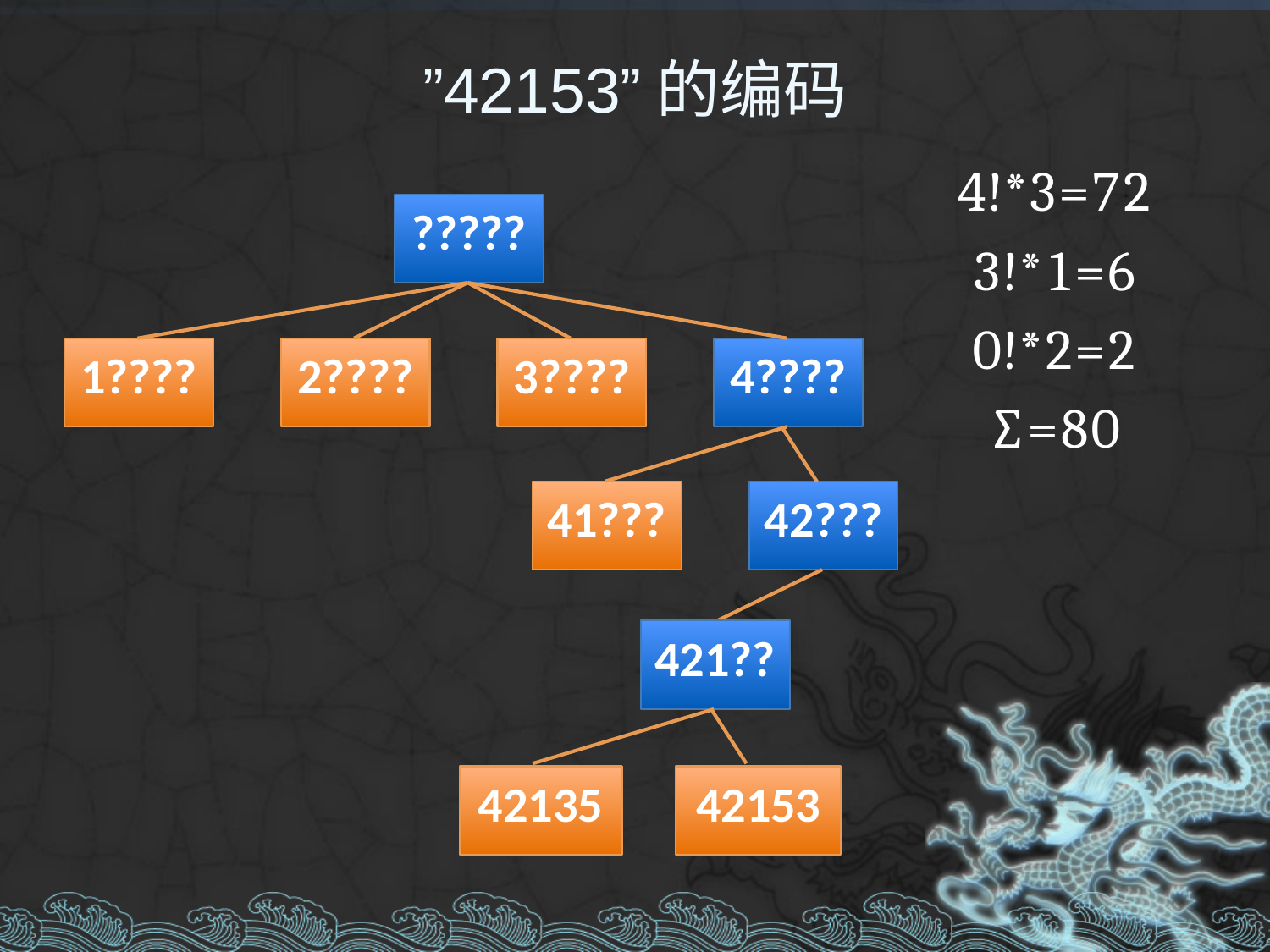

# ”42153”的编码
4!*3=72
3!*1=6
0!*2=2
∑=80

?????

1????
2????
3????
4????

41???
42???

421??

42135
42153